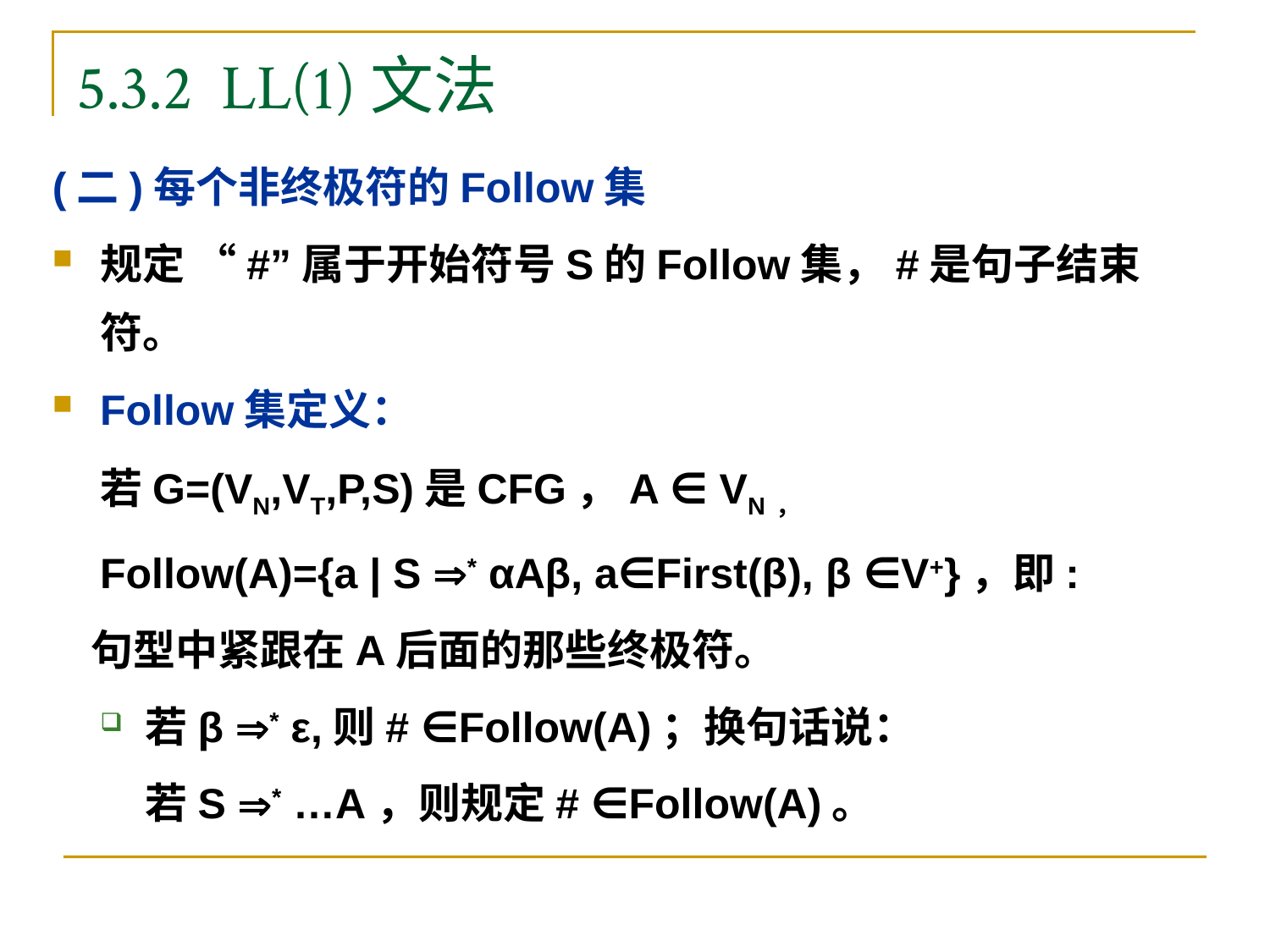

# 5.3.2  LL(1)文法
(二)每个非终极符的Follow集
规定 “#”属于开始符号S的Follow集，#是句子结束符。
Follow集定义：
	若G=(VN,VT,P,S)是CFG，A ∈ VN，
	Follow(A)={a | S ⇒* αAβ, a∈First(β), β ∈V+}，即:
   句型中紧跟在A后面的那些终极符。
若β ⇒* ε,则# ∈Follow(A)；换句话说：
	若S ⇒* …A，则规定# ∈Follow(A)。
56